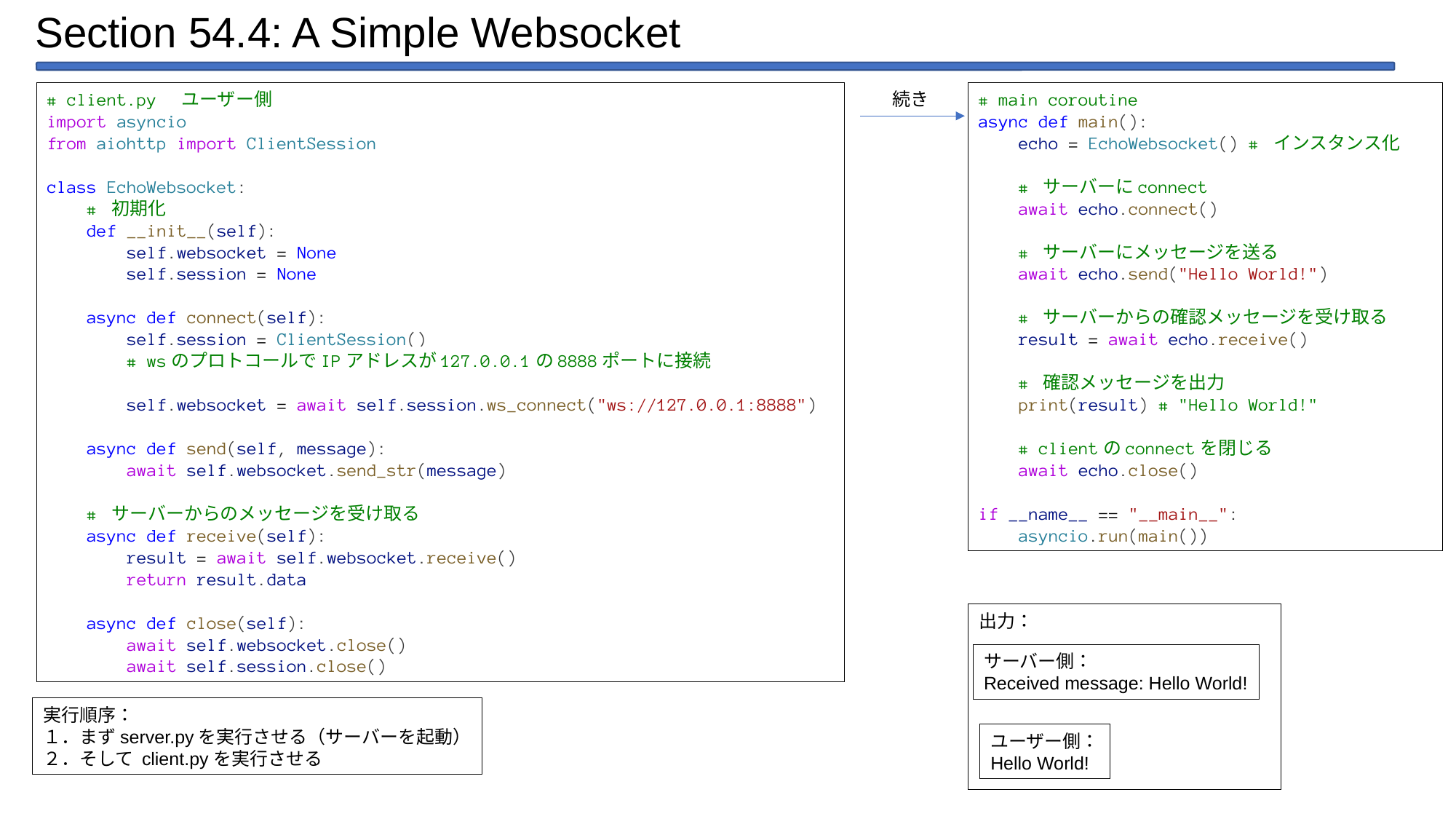

Section 54.4: A Simple Websocket

# client.py  ユーザー側
import asyncio
from aiohttp import ClientSession
class EchoWebsocket:
    # 初期化
    def __init__(self):
        self.websocket = None
        self.session = None
    async def connect(self):
        self.session = ClientSession()
        # wsのプロトコールでIPアドレスが127.0.0.1の8888ポートに接続
        self.websocket = await self.session.ws_connect("ws://127.0.0.1:8888")

    async def send(self, message):
        await self.websocket.send_str(message)

    # サーバーからのメッセージを受け取る
    async def receive(self):
        result = await self.websocket.receive()
        return result.data
    async def close(self):
        await self.websocket.close()
        await self.session.close()
続き
# main coroutine
async def main():
    echo = EchoWebsocket() # インスタンス化

    # サーバーにconnect
    await echo.connect()

    # サーバーにメッセージを送る
    await echo.send("Hello World!")

    # サーバーからの確認メッセージを受け取る
    result = await echo.receive()

    # 確認メッセージを出力
    print(result) # "Hello World!"

    # clientのconnectを閉じる
    await echo.close()
if __name__ == "__main__":
    asyncio.run(main())
出力：

サーバー側：
Received message: Hello World!
ユーザー側：
Hello World!
実行順序：
１．まずserver.pyを実行させる（サーバーを起動）
２．そして client.pyを実行させる